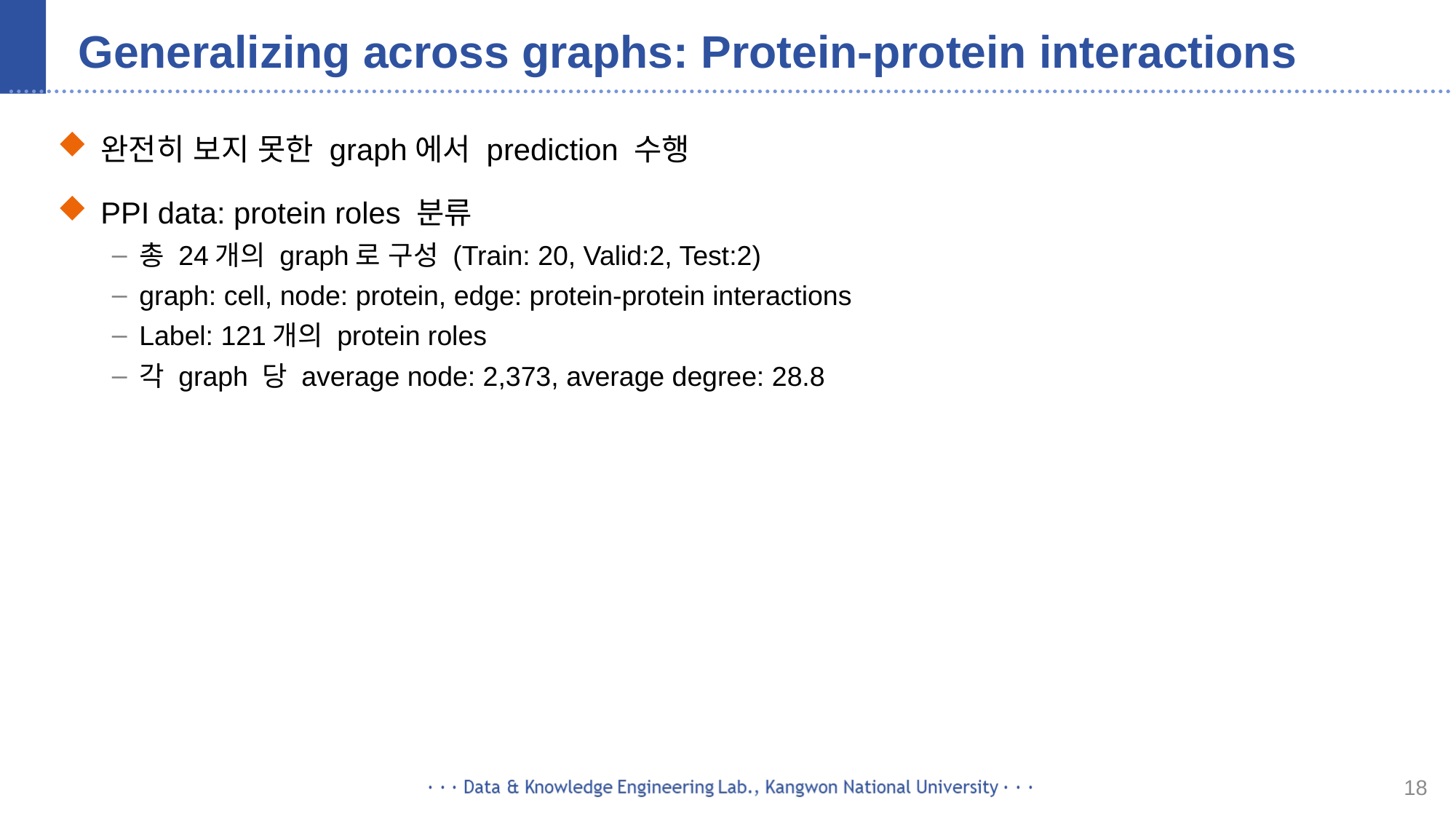

# Generalizing across graphs: Protein-protein interactions
완전히 보지 못한 graph에서 prediction 수행
PPI data: protein roles 분류
총 24개의 graph로 구성 (Train: 20, Valid:2, Test:2)
graph: cell, node: protein, edge: protein-protein interactions
Label: 121개의 protein roles
각 graph 당 average node: 2,373, average degree: 28.8

18